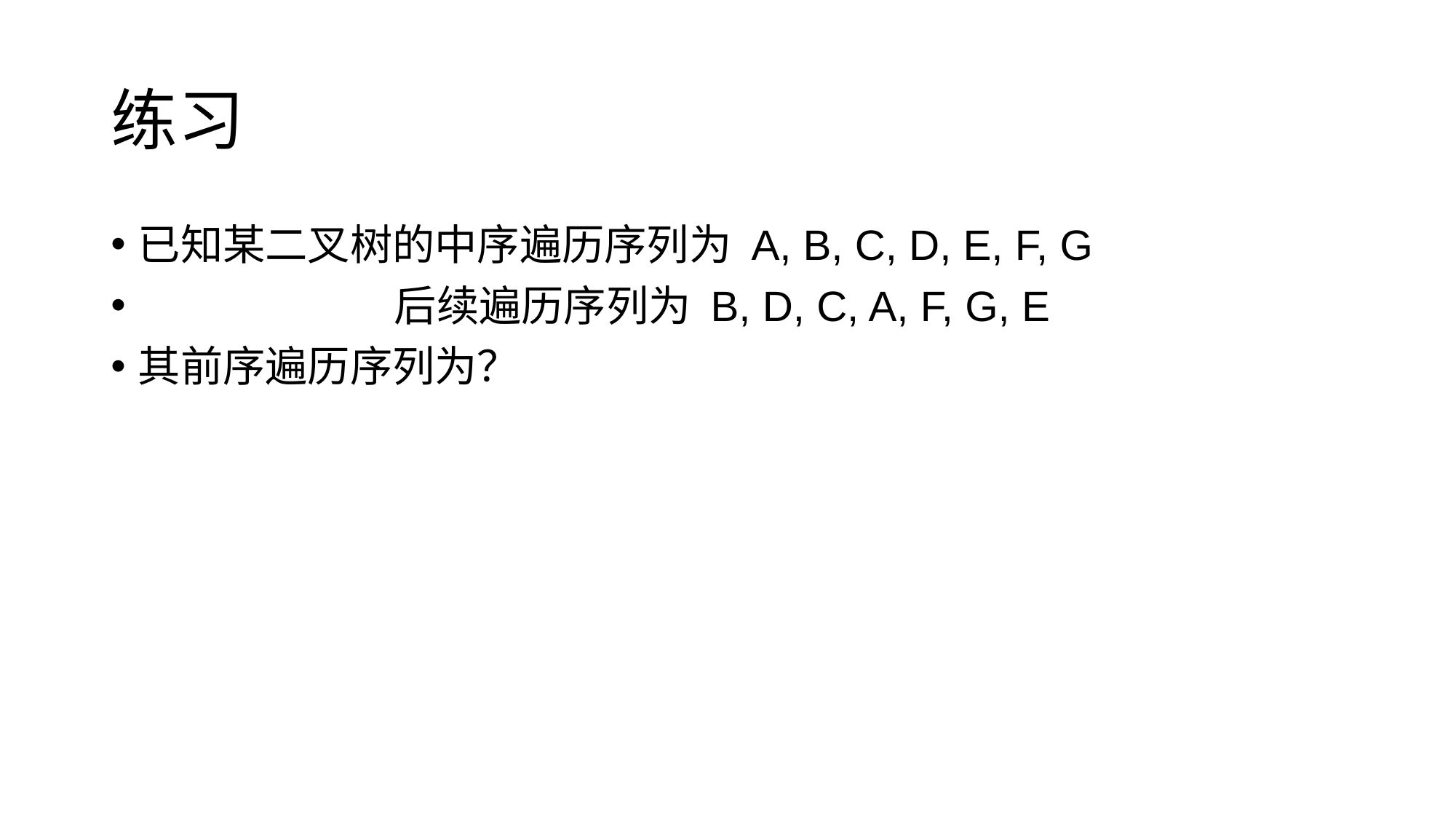

# 练习
已知某二叉树的中序遍历序列为 A, B, C, D, E, F, G
                          后续遍历序列为 B, D, C, A, F, G, E
其前序遍历序列为？